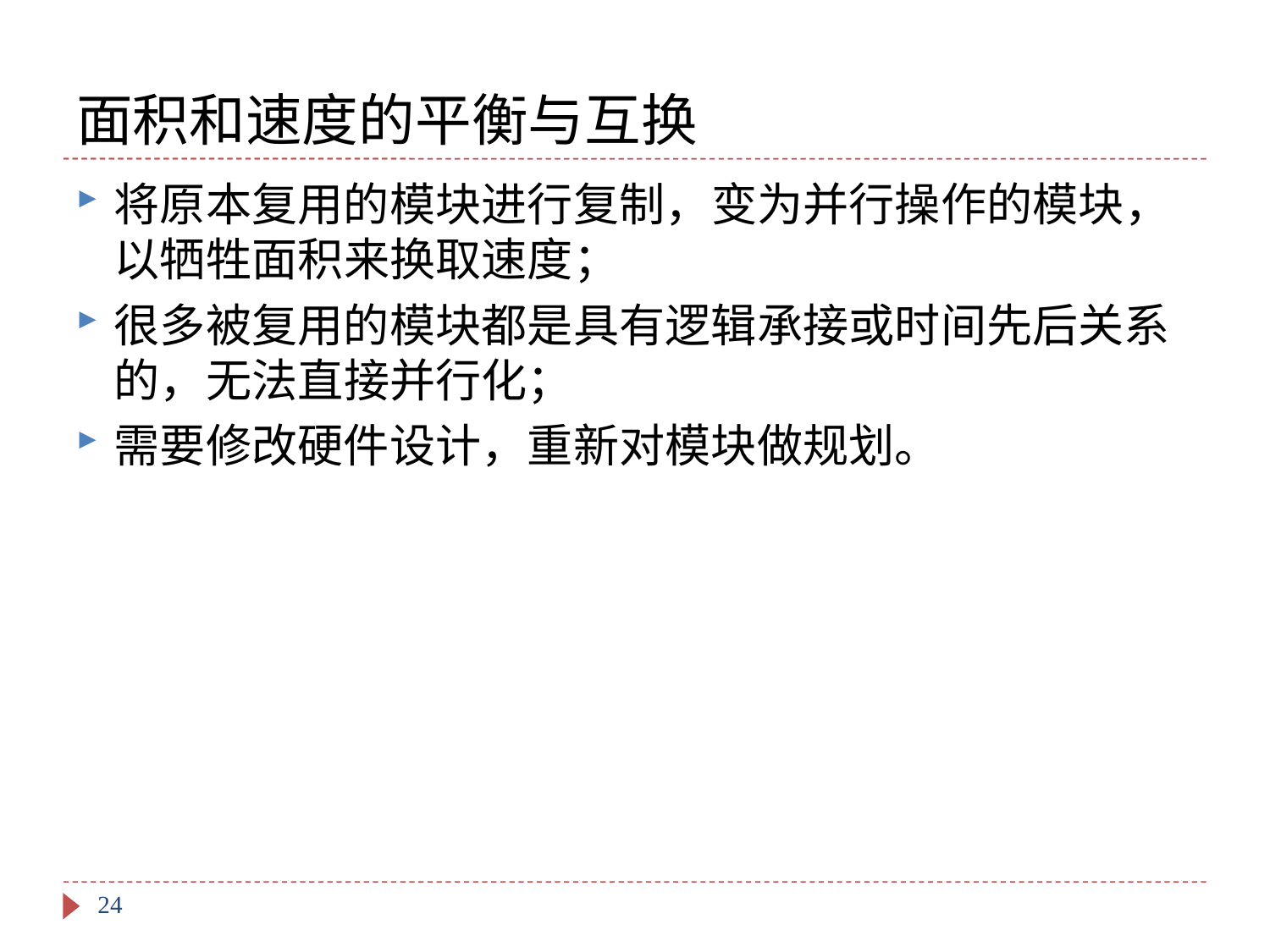

# 面积和速度的平衡与互换
将原本复用的模块进行复制，变为并行操作的模块，以牺牲面积来换取速度；
很多被复用的模块都是具有逻辑承接或时间先后关系的，无法直接并行化；
需要修改硬件设计，重新对模块做规划。
24